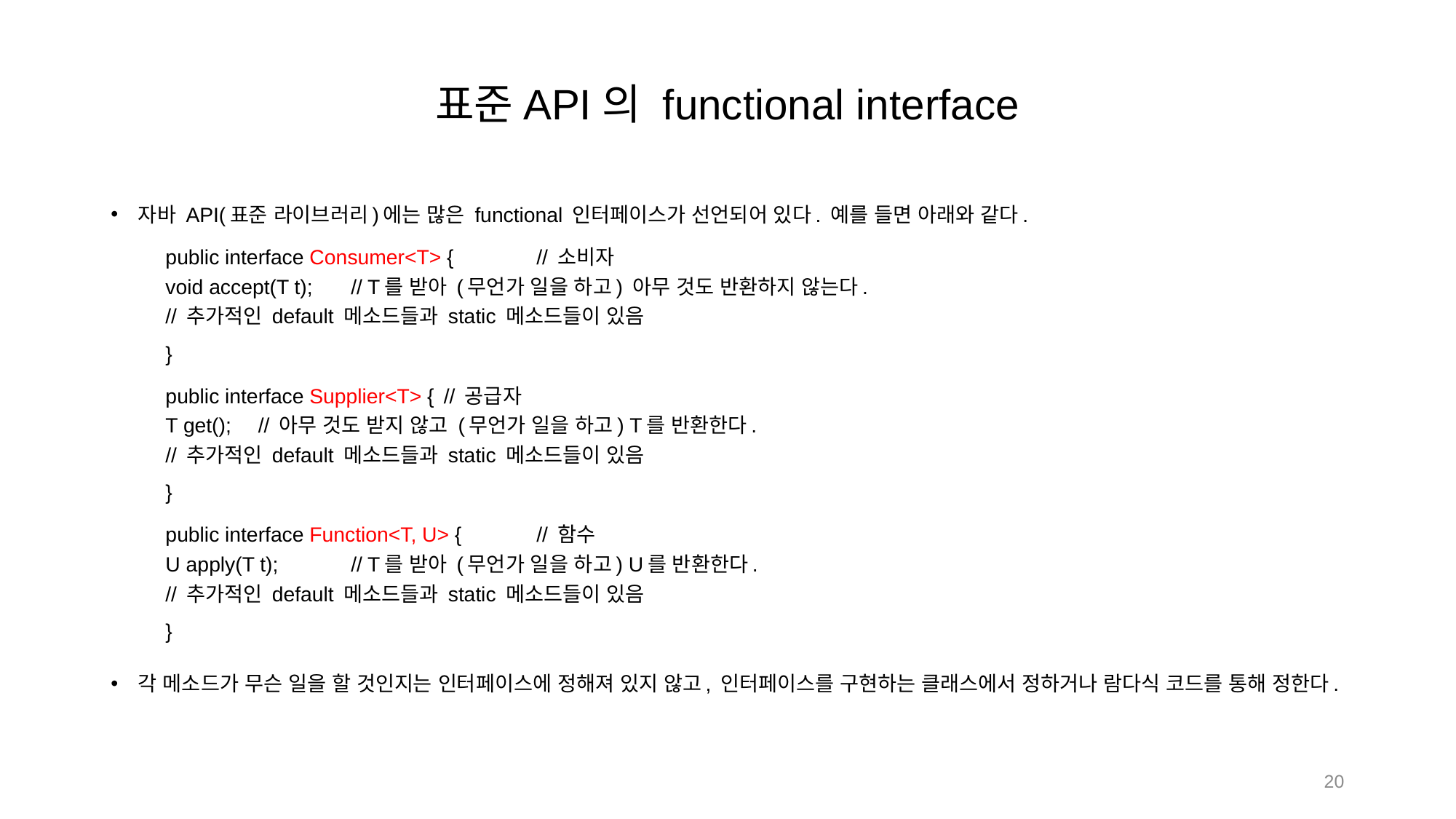

# 표준API의 functional interface
자바 API(표준 라이브러리)에는 많은 functional 인터페이스가 선언되어 있다. 예를 들면 아래와 같다.
public interface Consumer<T> {	// 소비자
	void accept(T t);	// T를 받아 (무언가 일을 하고) 아무 것도 반환하지 않는다.
	// 추가적인 default 메소드들과 static 메소드들이 있음
}
public interface Supplier<T> {	// 공급자
	T get();	// 아무 것도 받지 않고 (무언가 일을 하고) T를 반환한다.
	// 추가적인 default 메소드들과 static 메소드들이 있음
}
public interface Function<T, U> {	// 함수
	U apply(T t);	// T를 받아 (무언가 일을 하고) U를 반환한다.
	// 추가적인 default 메소드들과 static 메소드들이 있음
}
각 메소드가 무슨 일을 할 것인지는 인터페이스에 정해져 있지 않고, 인터페이스를 구현하는 클래스에서 정하거나 람다식 코드를 통해 정한다.

20